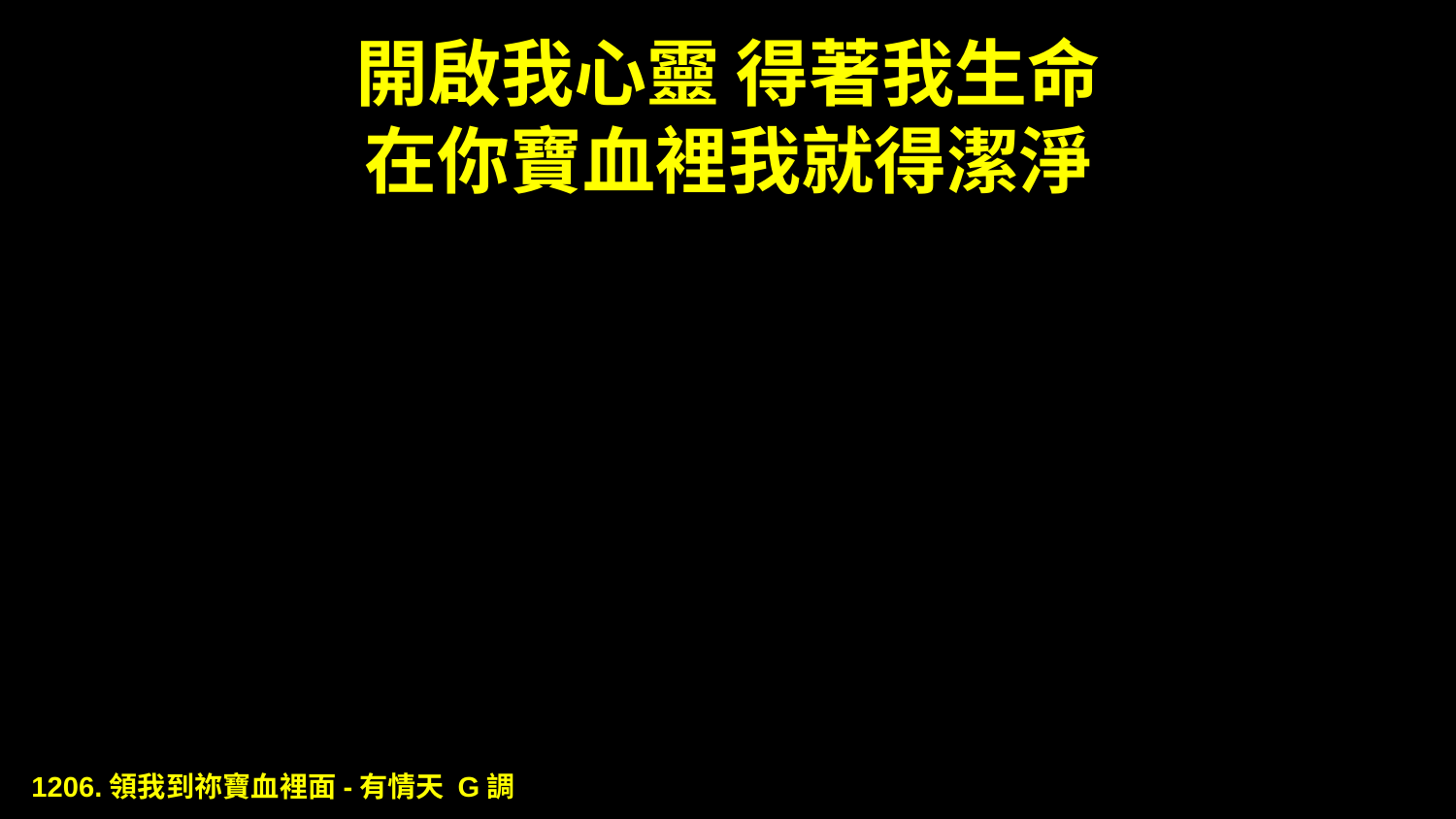

# 開啟我心靈 得著我生命 在你寶血裡我就得潔淨
1206.領我到祢寶血裡面-有情天 G調